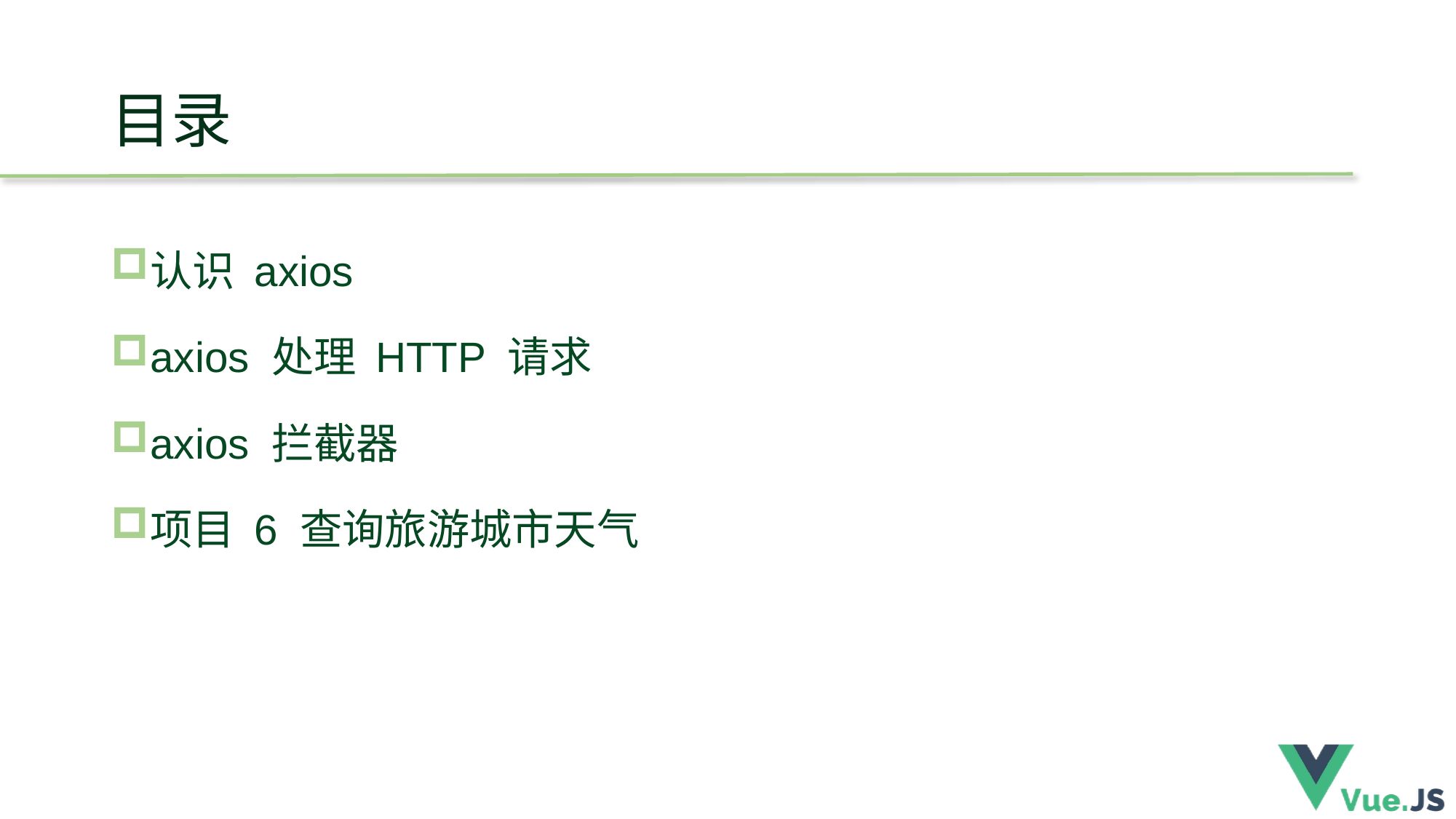

# 目录
认识 axios
axios 处理 HTTP 请求
axios 拦截器
项目 6 查询旅游城市天气